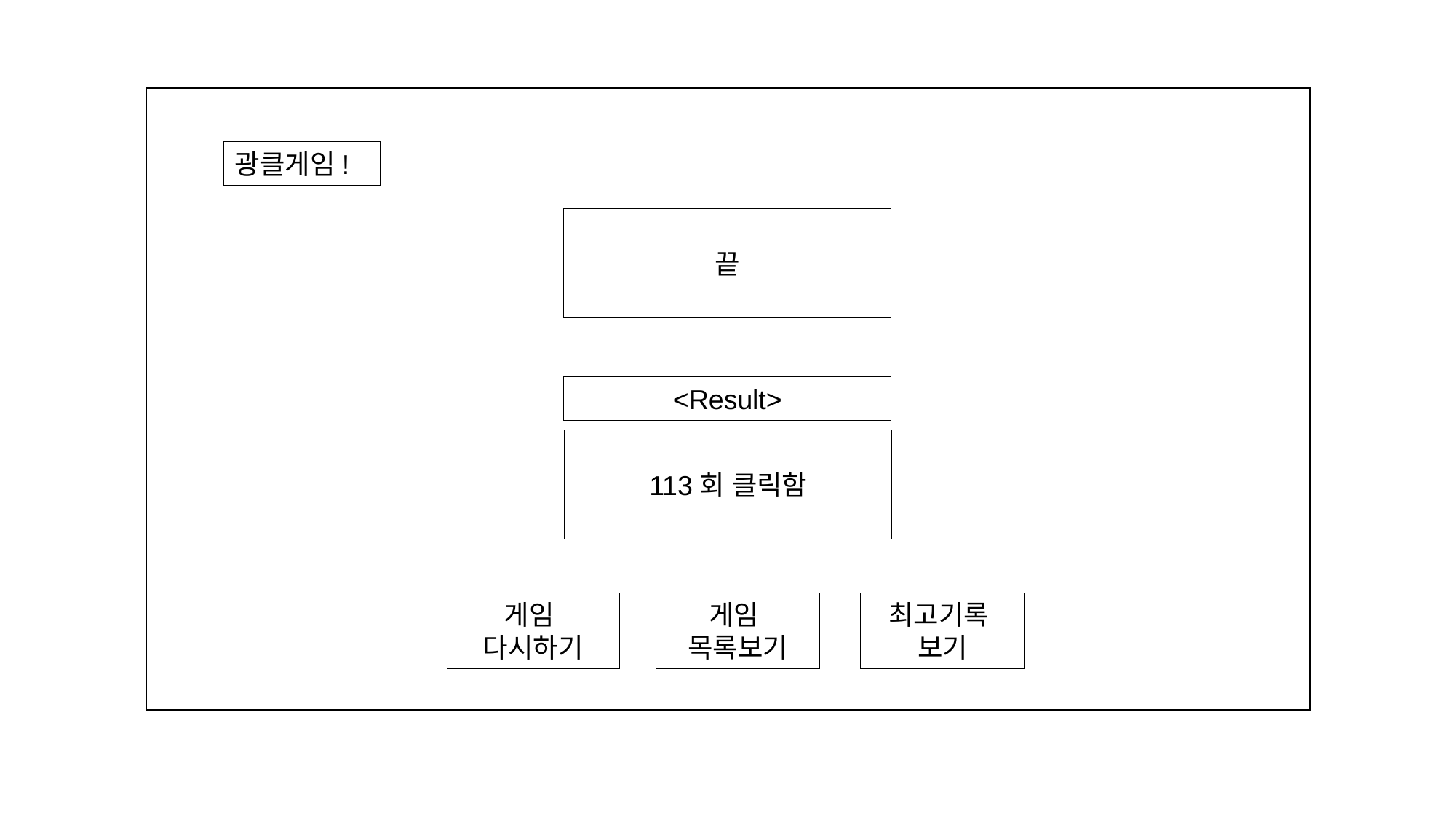

광클게임!

끝

<Result>

113회 클릭함

게임
목록보기
게임
다시하기
최고기록
보기